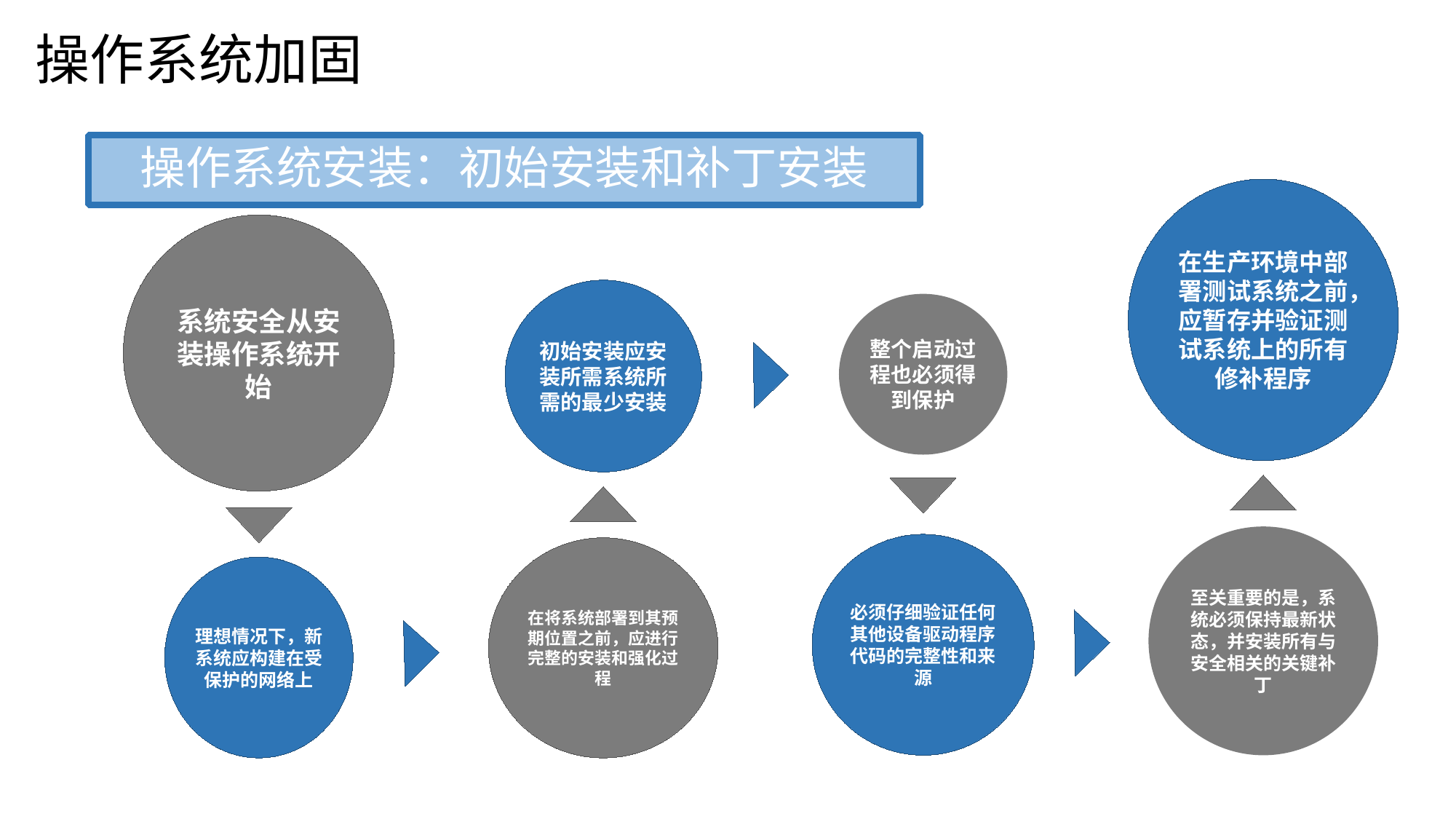

操作系统加固

系统安全从安装操作系统开始
理想情况下，新系统应构建在受保护的网络上
在将系统部署到其预期位置之前，应进行完整的安装和强化过程
初始安装应安装所需系统所需的最少安装
整个启动过程也必须得到保护
必须仔细验证任何其他设备驱动程序代码的完整性和来源
至关重要的是，系统必须保持最新状态，并安装所有与安全相关的关键补丁
在生产环境中部署测试系统之前，应暂存并验证测试系统上的所有修补程序
操作系统安装：初始安装和补丁安装